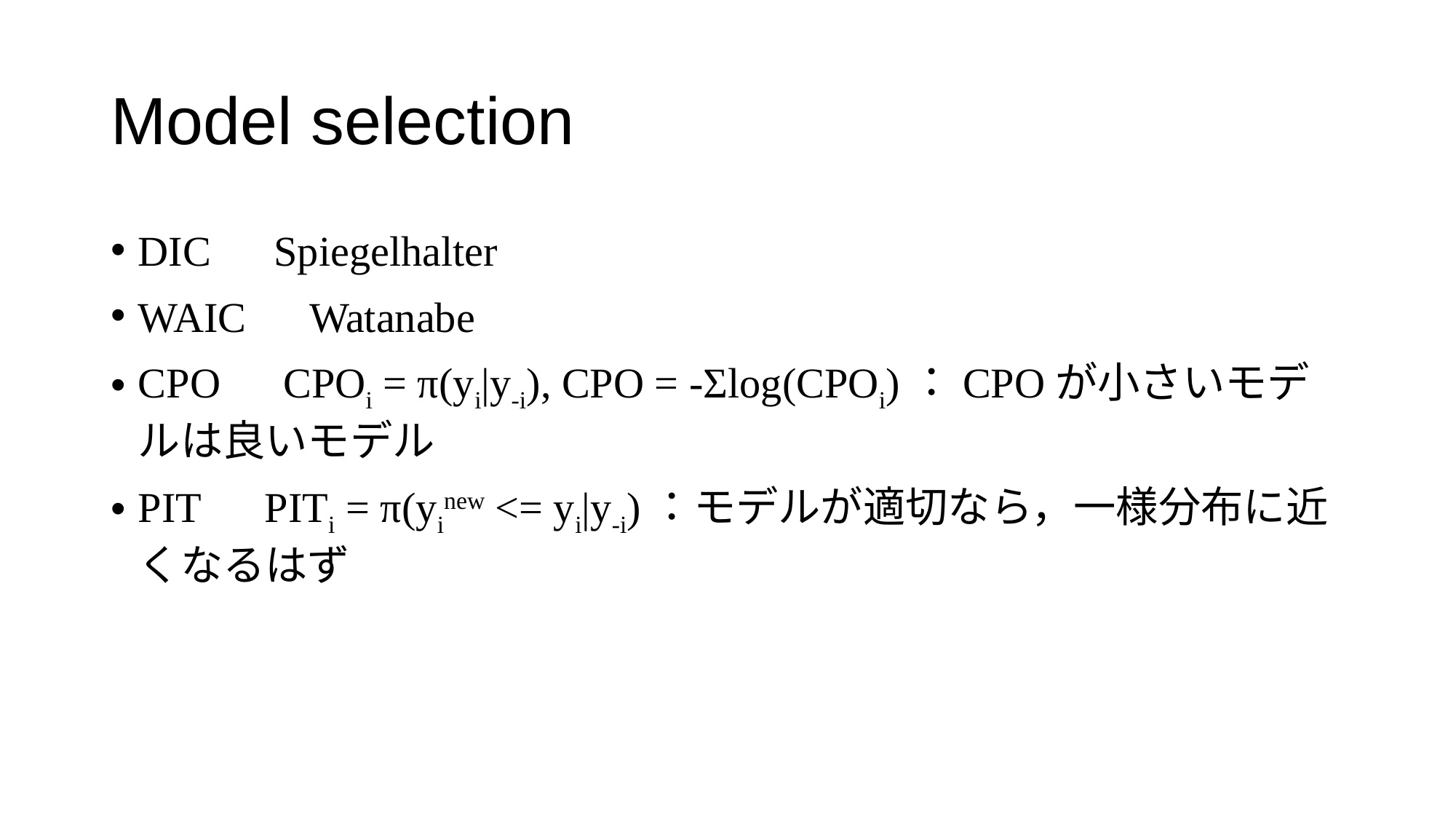

# Model selection
DIC　Spiegelhalter
WAIC　Watanabe
CPO　CPOi = π(yi|y-i), CPO = -Σlog(CPOi)：CPOが小さいモデルは良いモデル
PIT　PITi = π(yinew <= yi|y-i)：モデルが適切なら，一様分布に近くなるはず